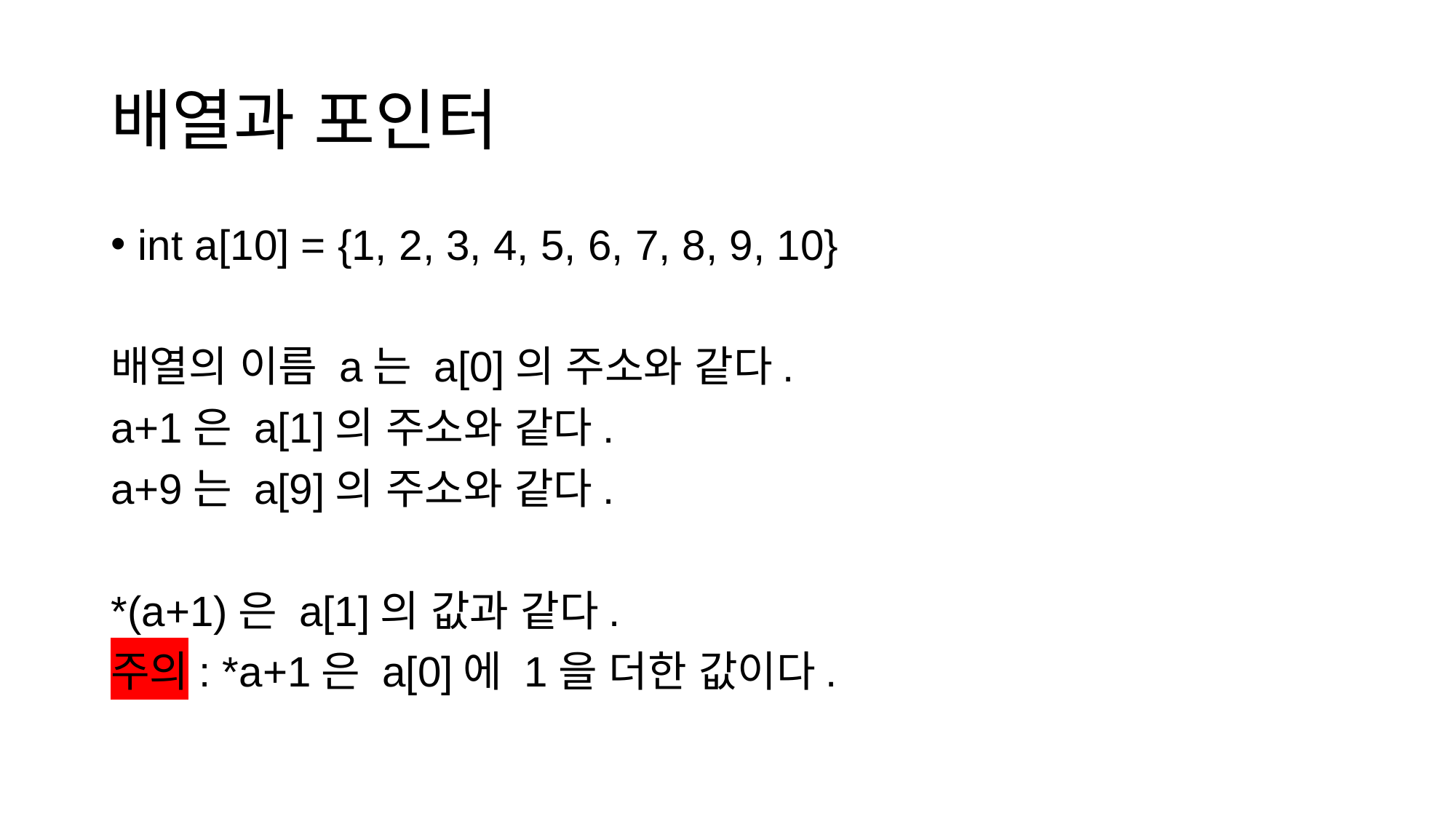

# 배열과 포인터
int a[10] = {1, 2, 3, 4, 5, 6, 7, 8, 9, 10}

배열의 이름 a는 a[0]의 주소와 같다.
a+1은 a[1]의 주소와 같다.
a+9는 a[9]의 주소와 같다.

*(a+1)은 a[1]의 값과 같다.
주의: *a+1은 a[0]에 1을 더한 값이다.